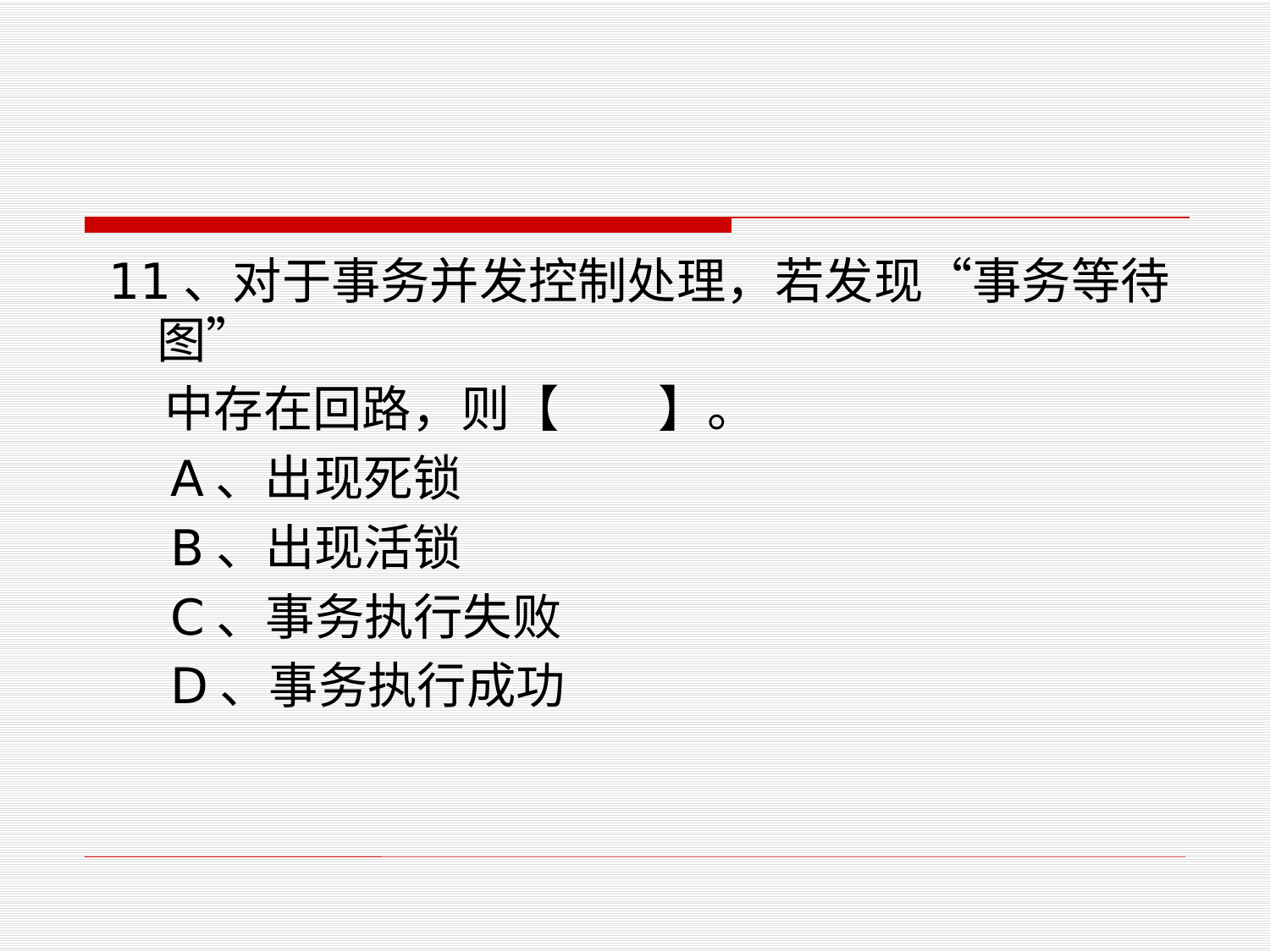

#
11、对于事务并发控制处理，若发现“事务等待图”
    中存在回路，则【　　】。
　A、出现死锁
　B、出现活锁
　C、事务执行失败
　D、事务执行成功